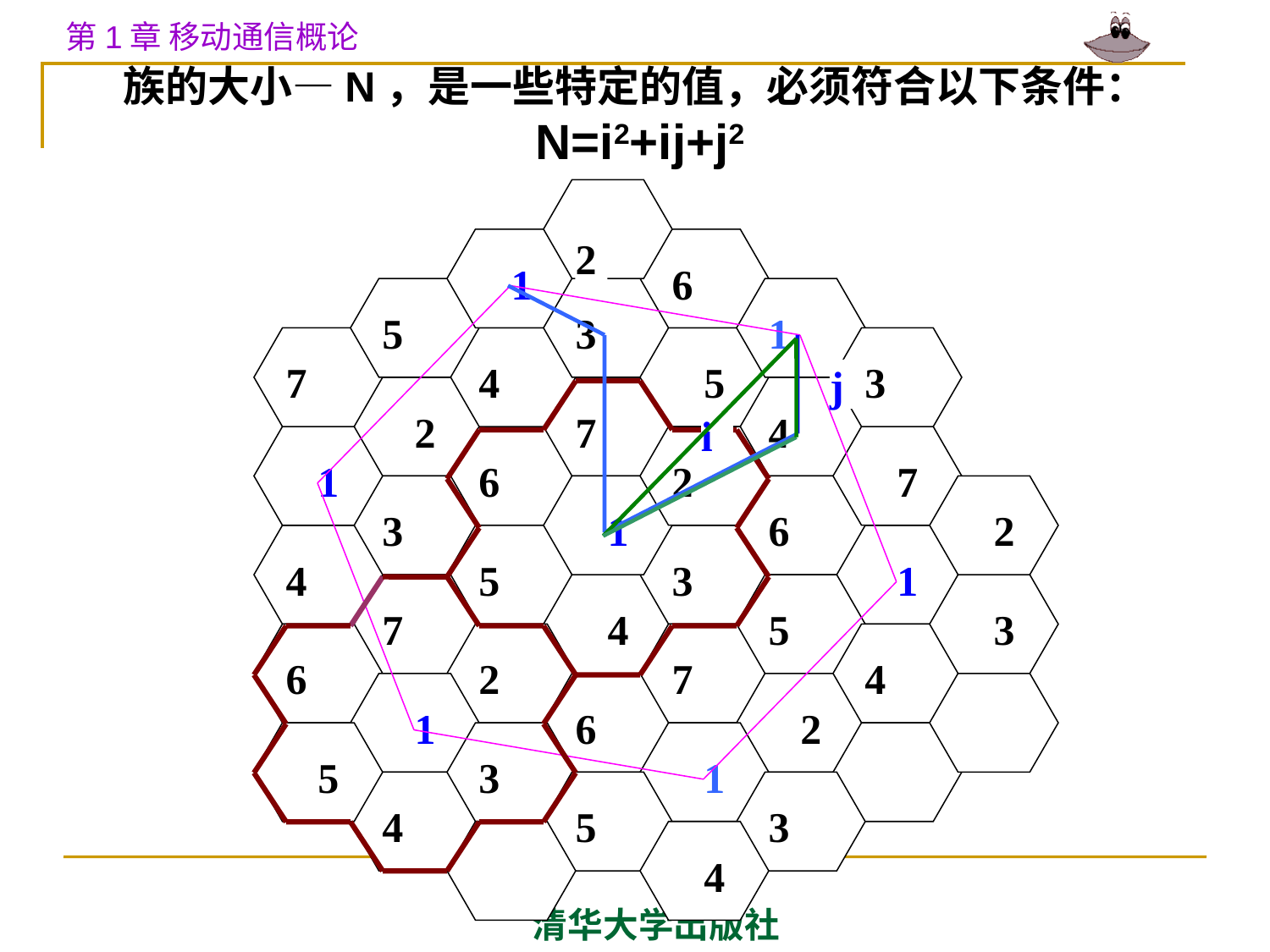

# 族的大小—N，是一些特定的值，必须符合以下条件：N=i2+ij+j2

2
1
6
5
3
1
7
4
5
3
2
7
4
1
6
2
7
3
1
6
2
4
5
3
1
7
4
5
3
6
2
7
4
1
6
2
5
3
1
4
5
3
4

j
i